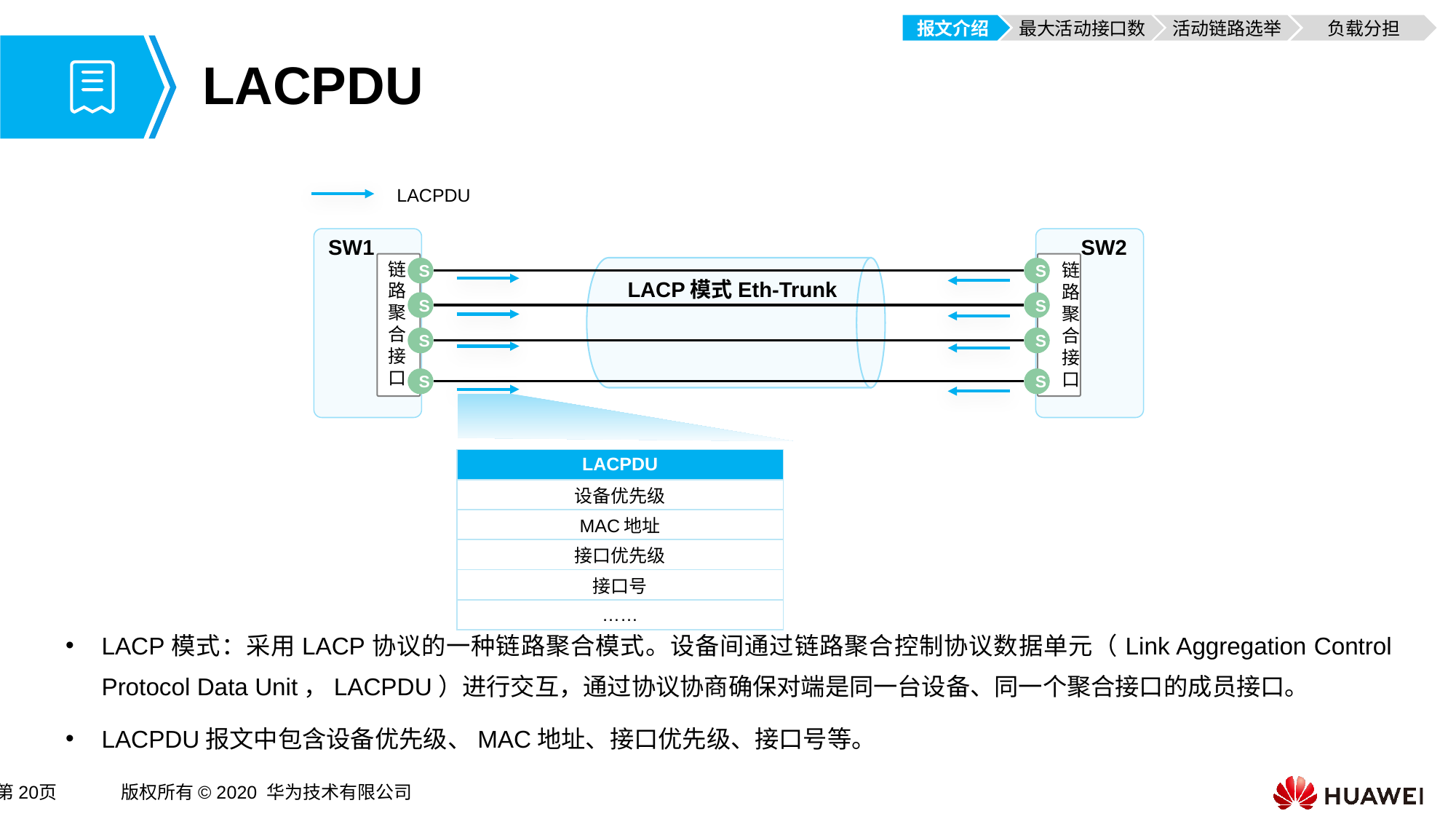

报文介绍
最大活动接口数
活动链路选举
负载分担
# LACPDU

LACP模式：采用LACP协议的一种链路聚合模式。设备间通过链路聚合控制协议数据单元（Link Aggregation Control Protocol Data Unit，LACPDU）进行交互，通过协议协商确保对端是同一台设备、同一个聚合接口的成员接口。
LACPDU报文中包含设备优先级、MAC地址、接口优先级、接口号等。

LACPDU
SW2
SW1

链路聚合接口
链路聚合接口

S
S

LACP模式Eth-Trunk
S
S
S
S
S
S

| LACPDU |
| --- |
| 设备优先级 |
| MAC地址 |
| 接口优先级 |
| 接口号 |
| …… |